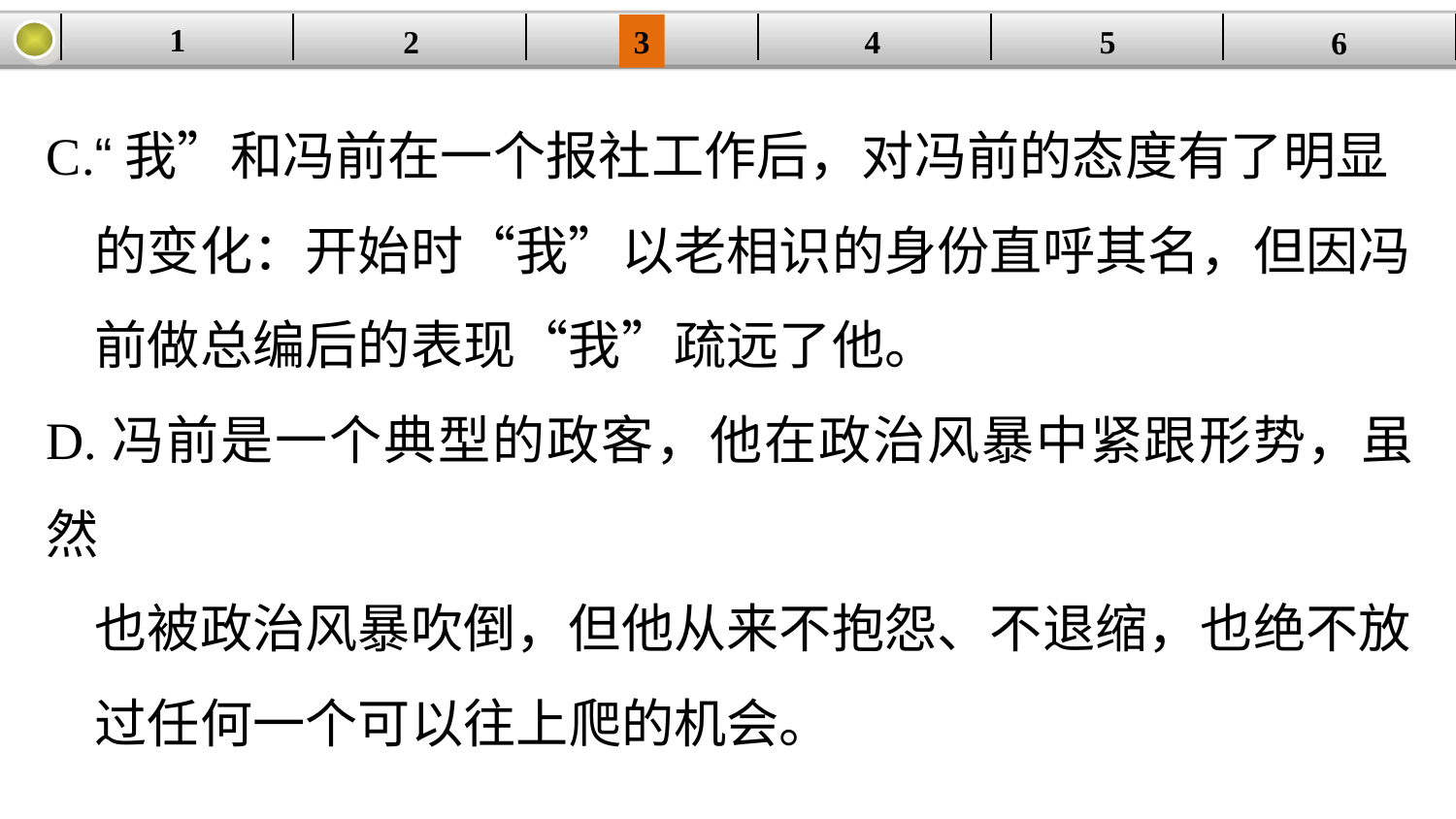

1
|  |  |  |  |  |  |
| --- | --- | --- | --- | --- | --- |
2
3
4
5
6

C.“我”和冯前在一个报社工作后，对冯前的态度有了明显
   的变化：开始时“我”以老相识的身份直呼其名，但因冯
   前做总编后的表现“我”疏远了他。
D.冯前是一个典型的政客，他在政治风暴中紧跟形势，虽然
   也被政治风暴吹倒，但他从来不抱怨、不退缩，也绝不放
   过任何一个可以往上爬的机会。